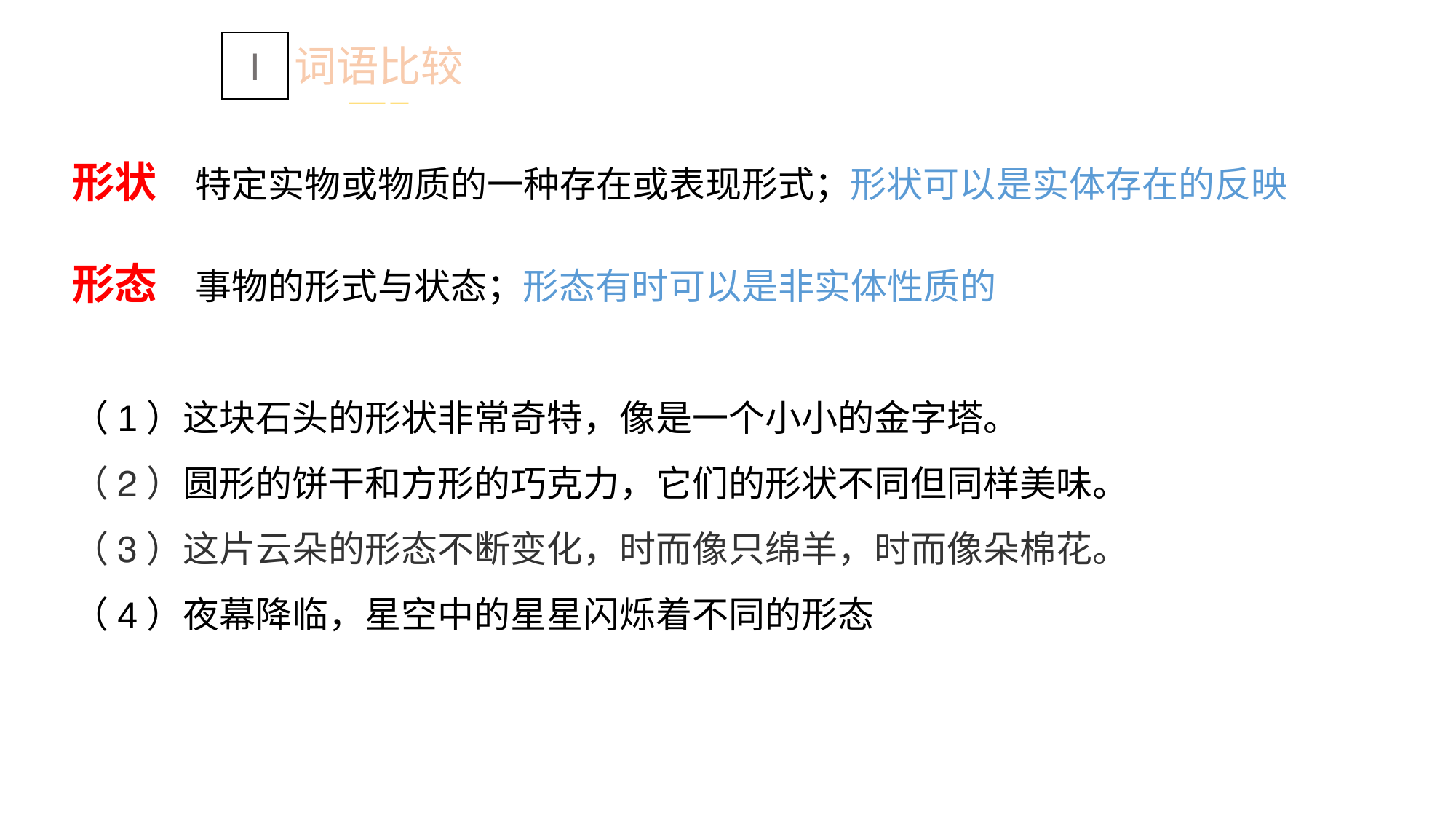

Ⅰ
词语比较
—— —
形状    特定实物或物质的一种存在或表现形式；形状可以是实体存在的反映

形态    事物的形式与状态；形态有时可以是非实体性质的

（1）这块石头的形状非常奇特，像是一个小小的金字塔。
（2）圆形的饼干和方形的巧克力，它们的形状不同但同样美味。
（3）这片云朵的形态不断变化，时而像只绵羊，时而像朵棉花。
（4）夜幕降临，星空中的星星闪烁着不同的形态